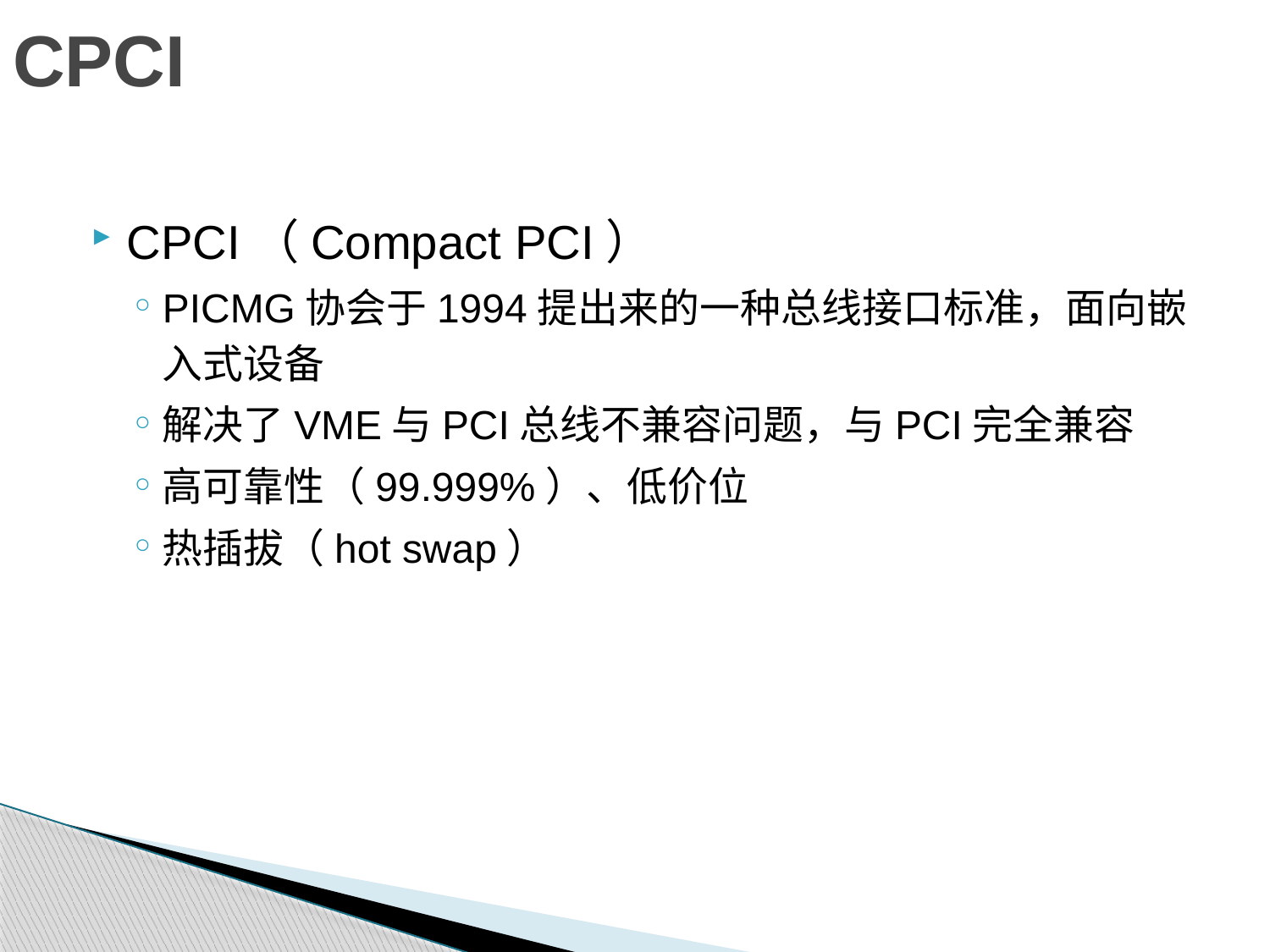

# CPCI
CPCI（Compact PCI）
PICMG协会于1994提出来的一种总线接口标准，面向嵌入式设备
解决了VME与PCI总线不兼容问题，与PCI完全兼容
高可靠性（99.999%）、低价位
热插拔（hot swap）